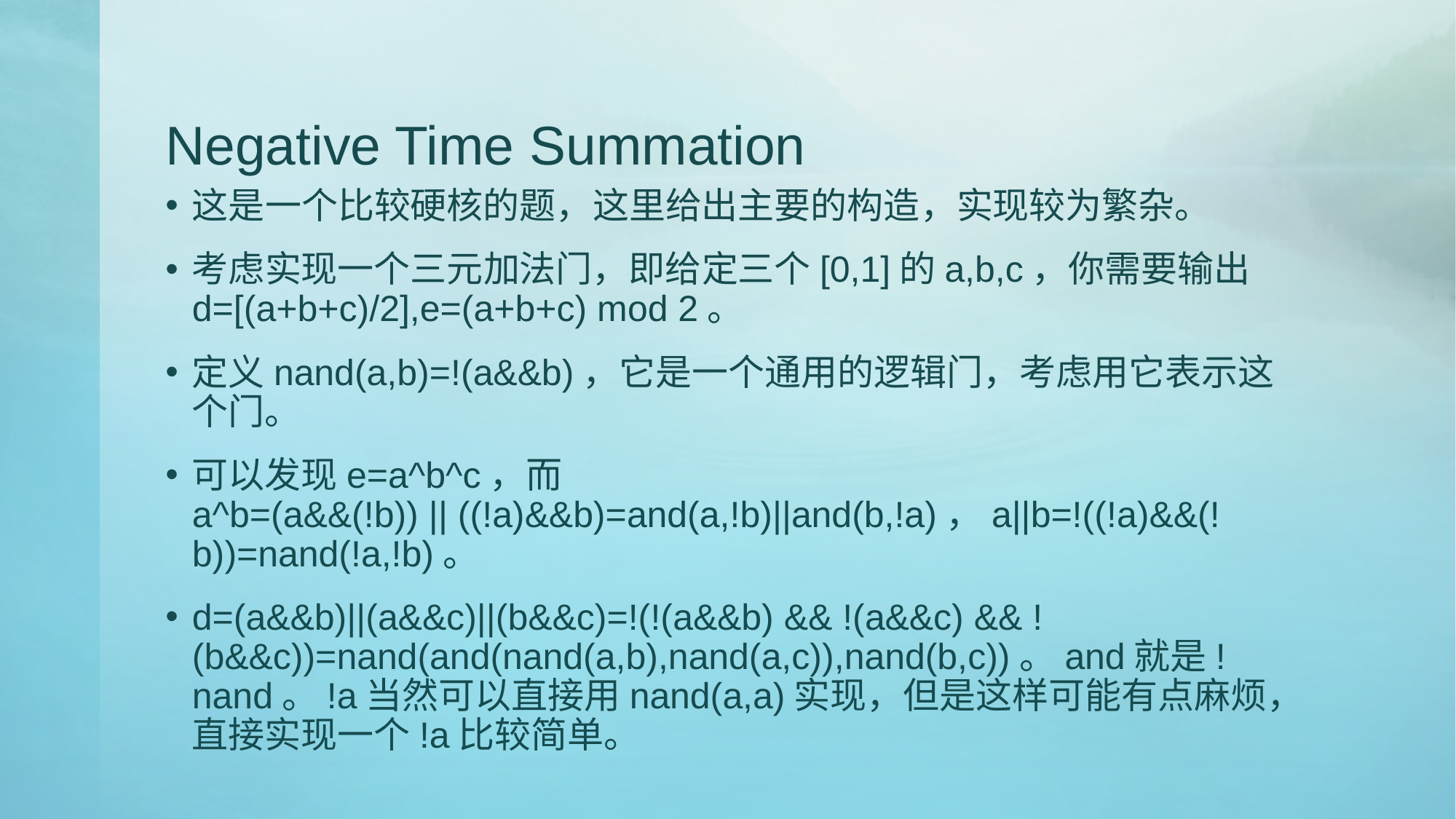

# Negative Time Summation
这是一个比较硬核的题，这里给出主要的构造，实现较为繁杂。
考虑实现一个三元加法门，即给定三个[0,1]的a,b,c，你需要输出d=[(a+b+c)/2],e=(a+b+c) mod 2。
定义nand(a,b)=!(a&&b)，它是一个通用的逻辑门，考虑用它表示这个门。
可以发现e=a^b^c，而
a^b=(a&&(!b)) || ((!a)&&b)=and(a,!b)||and(b,!a)，a||b=!((!a)&&(!b))=nand(!a,!b)。
d=(a&&b)||(a&&c)||(b&&c)=!(!(a&&b) && !(a&&c) && !(b&&c))=nand(and(nand(a,b),nand(a,c)),nand(b,c))。and就是!nand。!a当然可以直接用nand(a,a)实现，但是这样可能有点麻烦，直接实现一个!a比较简单。